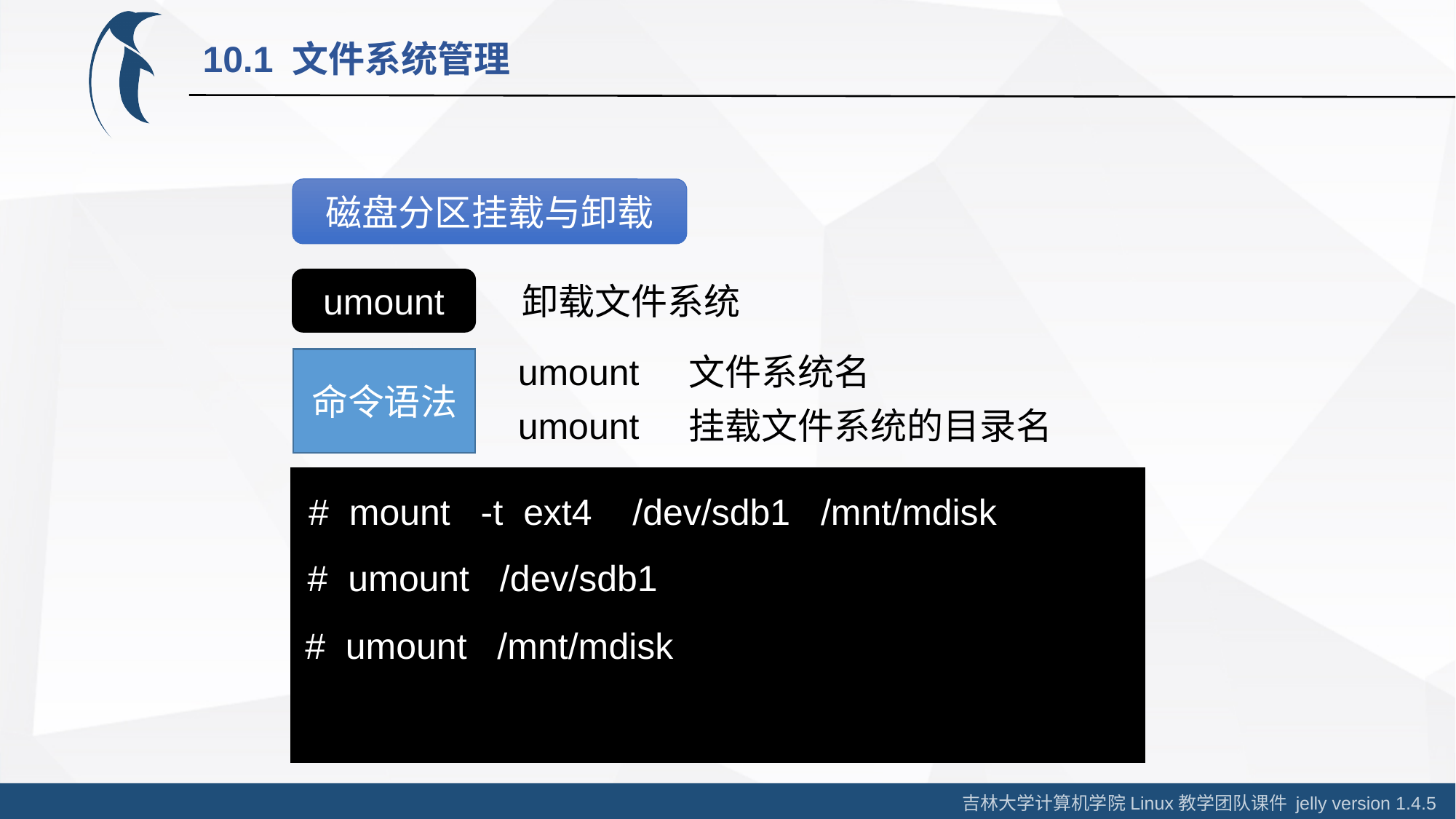

10.1 文件系统管理
磁盘分区挂载与卸载
umount
卸载文件系统
umount    文件系统名
命令语法
umount    挂载文件系统的目录名

#  mount   -t  ext4    /dev/sdb1   /mnt/mdisk
#  umount   /dev/sdb1
#  umount   /mnt/mdisk